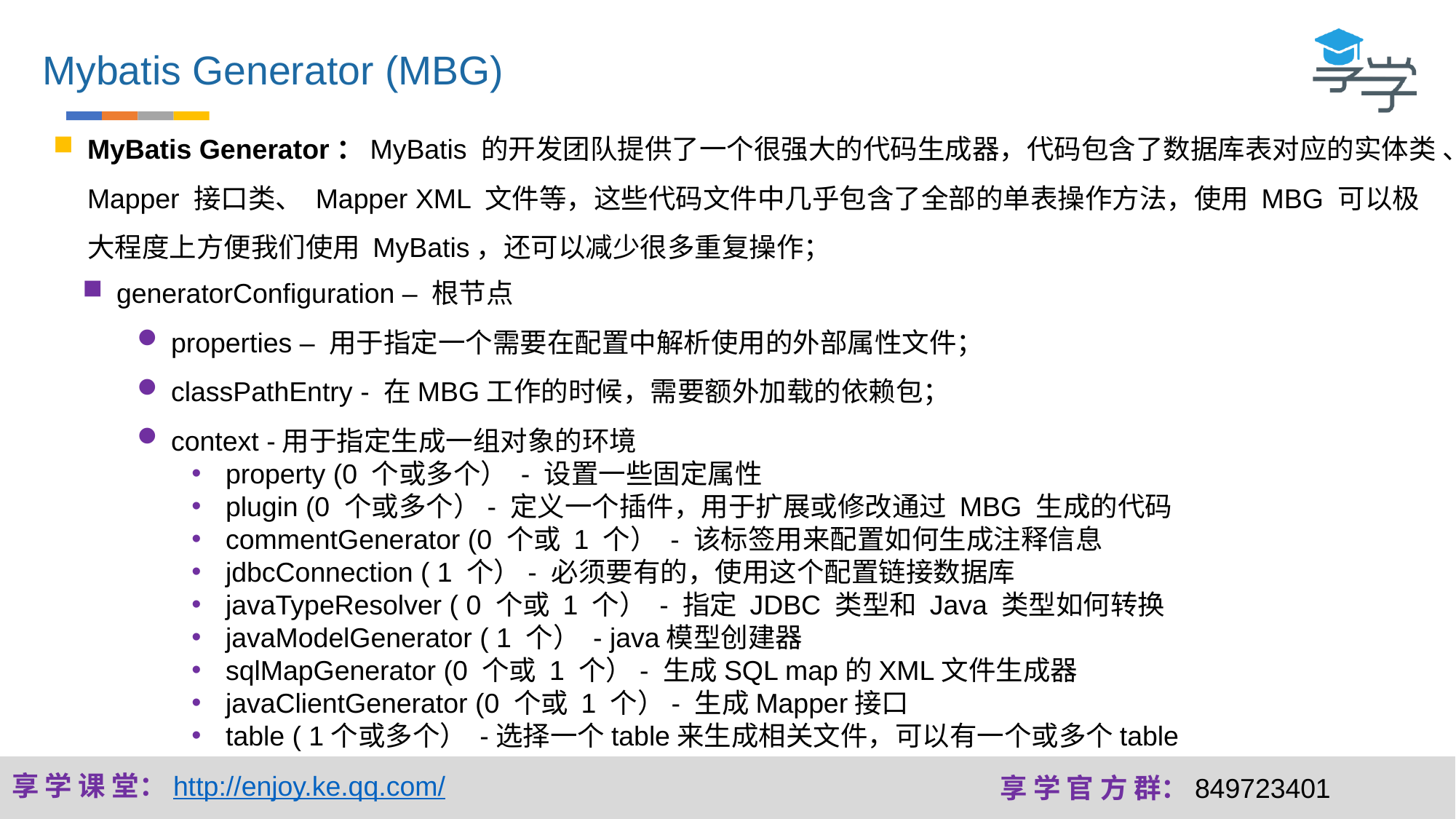

Mybatis Generator (MBG)
MyBatis Generator：MyBatis 的开发团队提供了一个很强大的代码生成器，代码包含了数据库表对应的实体类 、Mapper 接口类、 Mapper XML 文件等，这些代码文件中几乎包含了全部的单表操作方法，使用 MBG 可以极大程度上方便我们使用 MyBatis，还可以减少很多重复操作；

generatorConfiguration – 根节点
properties – 用于指定一个需要在配置中解析使用的外部属性文件；
classPathEntry - 在MBG工作的时候，需要额外加载的依赖包；
context -用于指定生成一组对象的环境
property (0 个或多个） - 设置一些固定属性
plugin (0 个或多个）- 定义一个插件，用于扩展或修改通过 MBG 生成的代码
commentGenerator (0 个或 1 个） - 该标签用来配置如何生成注释信息
jdbcConnection ( 1 个）- 必须要有的，使用这个配置链接数据库
javaTypeResolver ( 0 个或 1 个） - 指定 JDBC 类型和 Java 类型如何转换
javaModelGenerator ( 1 个） - java模型创建器
sqlMapGenerator (0 个或 1 个）- 生成SQL map的XML文件生成器
javaClientGenerator (0 个或 1 个）- 生成Mapper接口
table ( 1个或多个） -选择一个table来生成相关文件，可以有一个或多个table